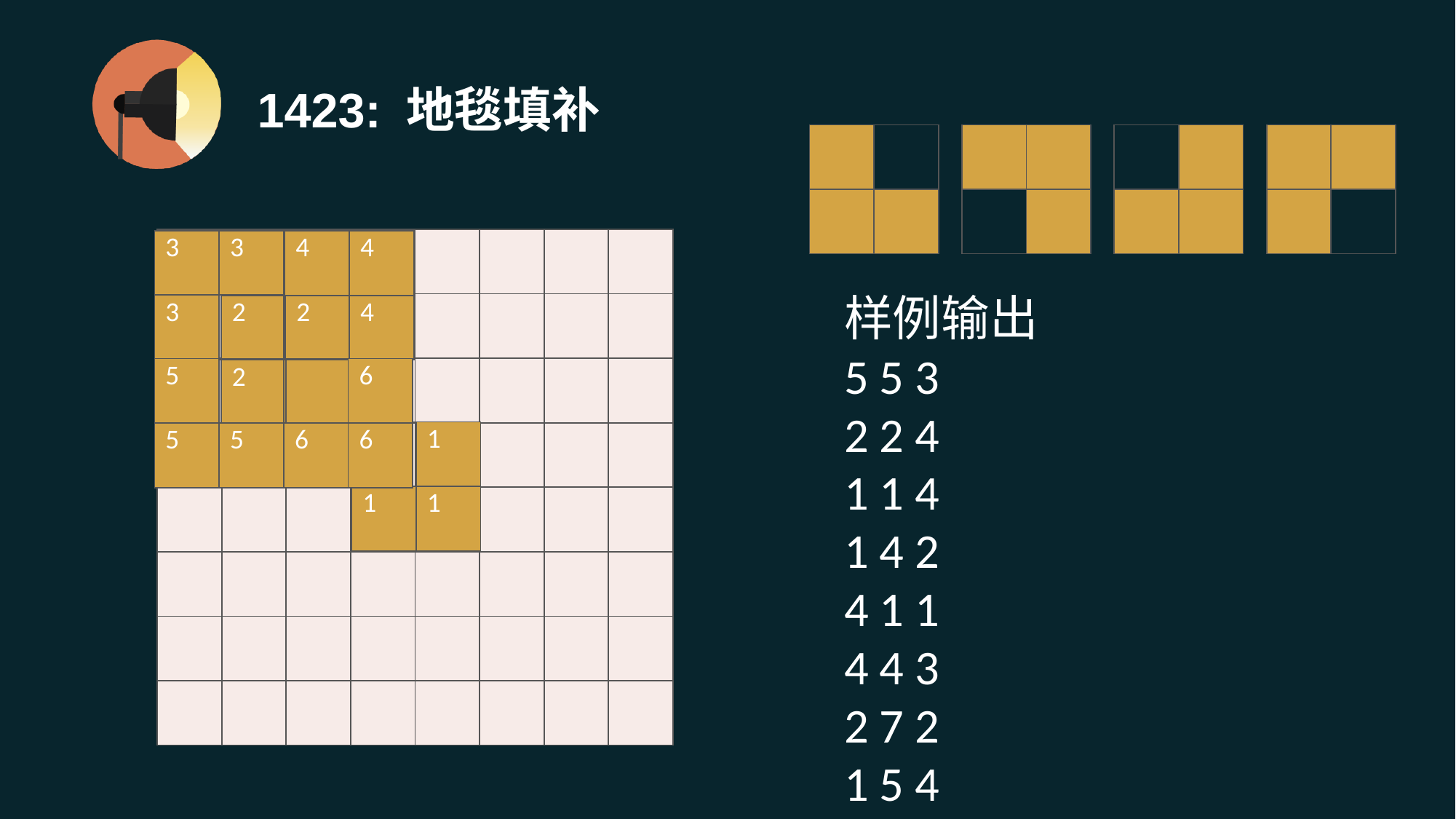

# 1423: 地毯填补
|  |  |
| --- | --- |
|  |  |
|  |  |
| --- | --- |
|  |  |
|  |  |
| --- | --- |
|  |  |
|  |  |
| --- | --- |
|  |  |
|  |  |  |  |  |  |  |  |
| --- | --- | --- | --- | --- | --- | --- | --- |
|  |  |  |  |  |  |  |  |
|  |  |  |  |  |  |  |  |
|  |  |  |  |  |  |  |  |
|  |  |  |  |  |  |  |  |
|  |  |  |  |  |  |  |  |
|  |  |  |  |  |  |  |  |
|  |  |  |  |  |  |  |  |
| 3 | 3 |
| --- | --- |
| 3 |  |
| 4 | 4 |
| --- | --- |
|  | 4 |
样例输出
5 5 3
2 2 4
1 1 4
1 4 2
4 1 1
4 4 3
2 7 2
1 5 4
1 8 2
3 6 2
4 8 3
7 2 1
5 1 4
6 3 1
8 1 1
8 4 3
7 7 3
6 6 3
5 8 2
8 5 1
8 8 3
| 2 | 2 |
| --- | --- |
| 2 |  |
|  | 6 |
| --- | --- |
| 6 | 6 |
| 5 |  |
| --- | --- |
| 5 | 5 |
|  | 1 |
| --- | --- |
| 1 | 1 |